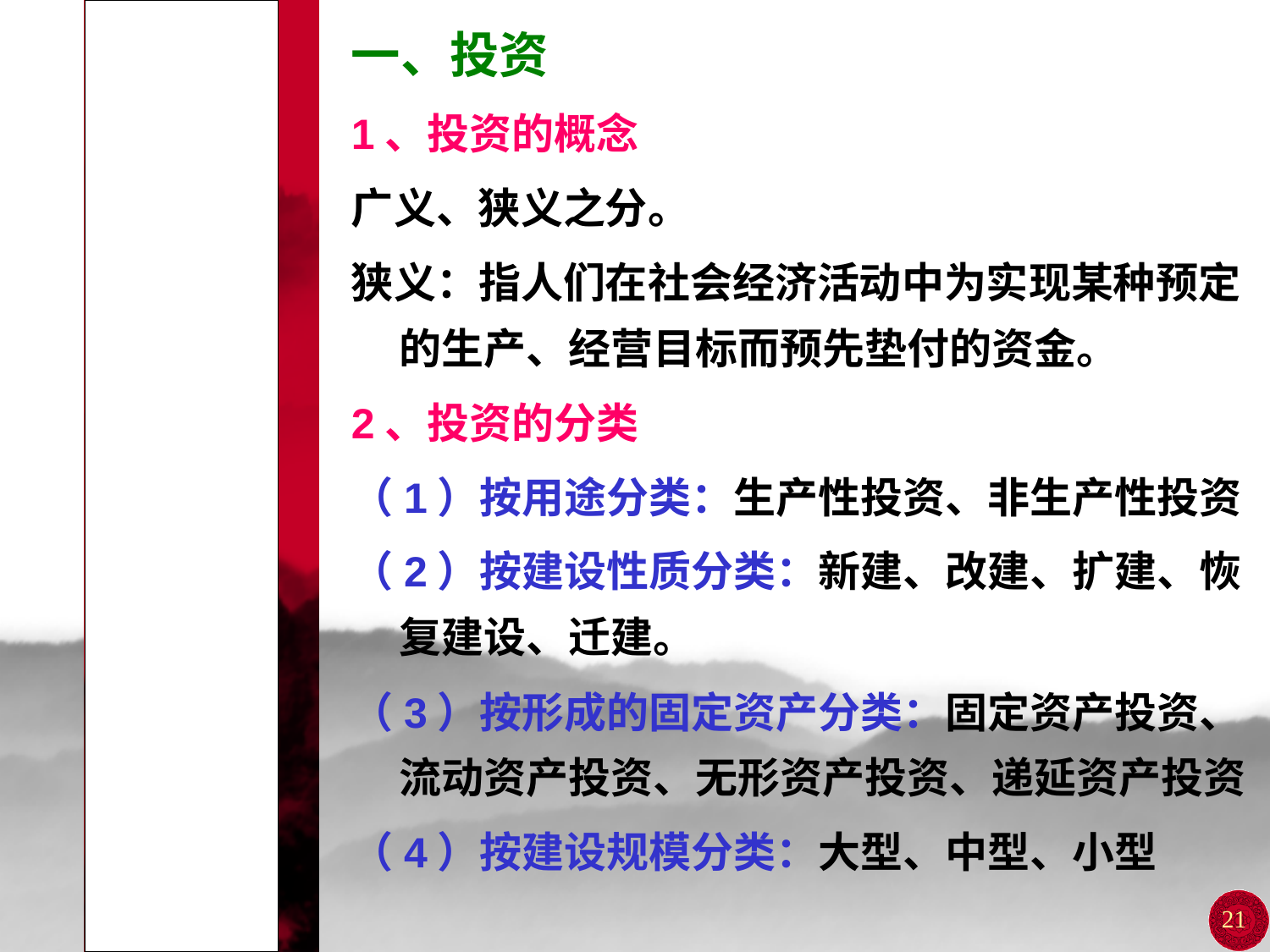

# 第一节    经济效益的基本要素
一、投资
1、投资的概念
广义、狭义之分。
狭义：指人们在社会经济活动中为实现某种预定的生产、经营目标而预先垫付的资金。
2、投资的分类
（1）按用途分类：生产性投资、非生产性投资
（2）按建设性质分类：新建、改建、扩建、恢复建设、迁建。
（3）按形成的固定资产分类：固定资产投资、流动资产投资、无形资产投资、递延资产投资
（4）按建设规模分类：大型、中型、小型

21